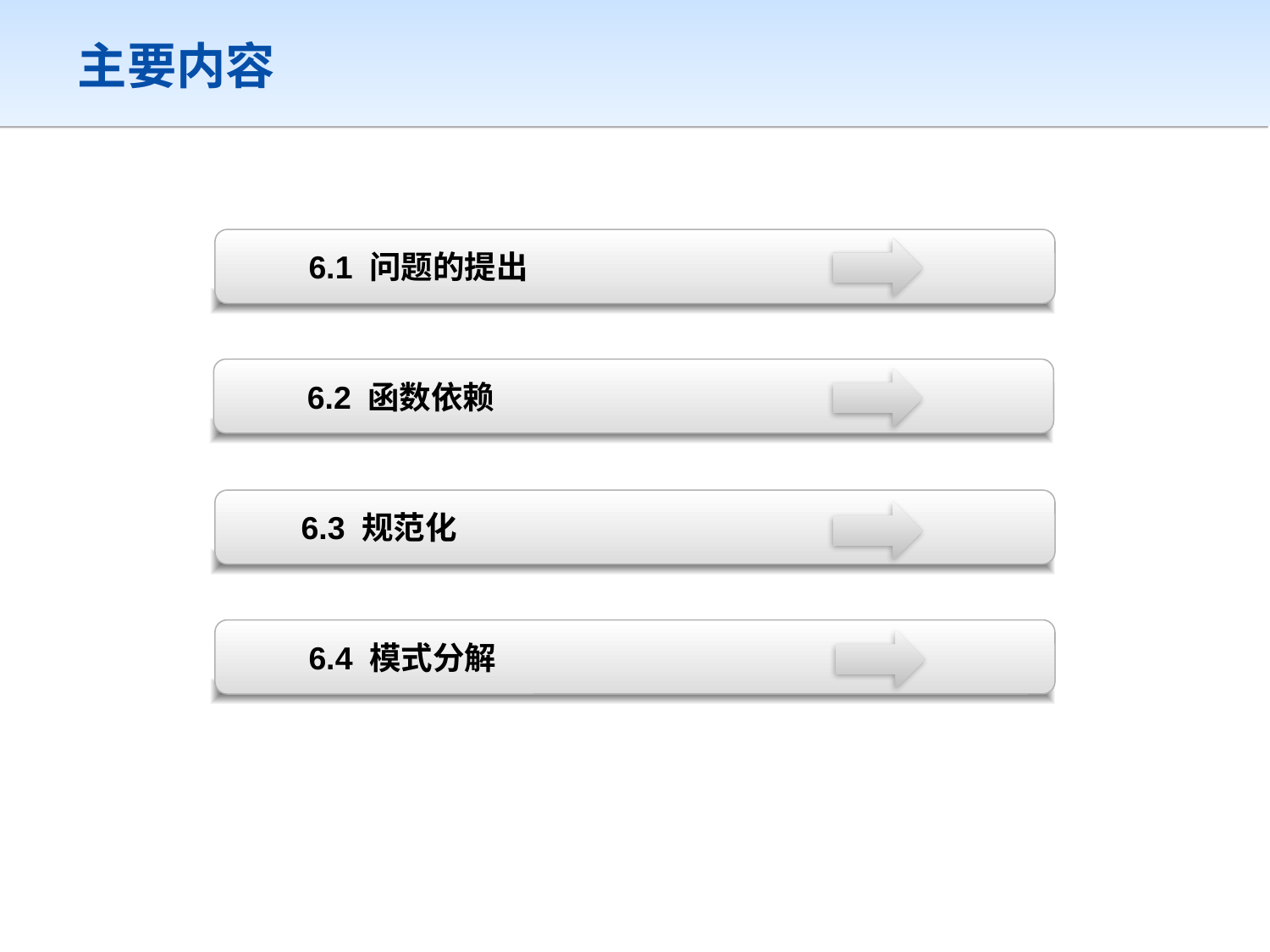

主要内容

6.1 问题的提出

6.2 函数依赖

6.3 规范化

6.4 模式分解